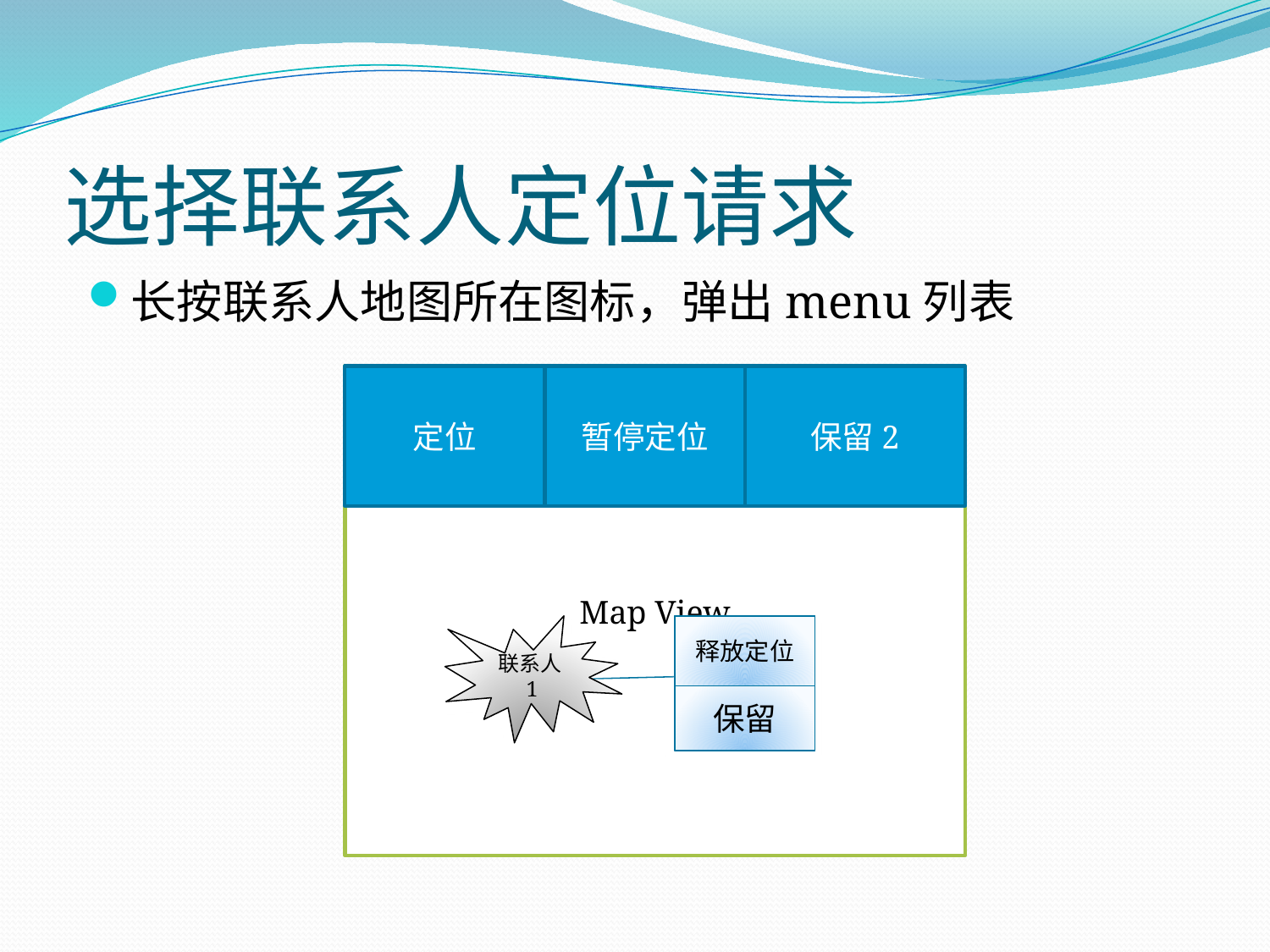

# 选择联系人定位请求
长按联系人地图所在图标，弹出menu列表
Map View
定位
暂停定位
保留2
联系人1

释放定位
保留